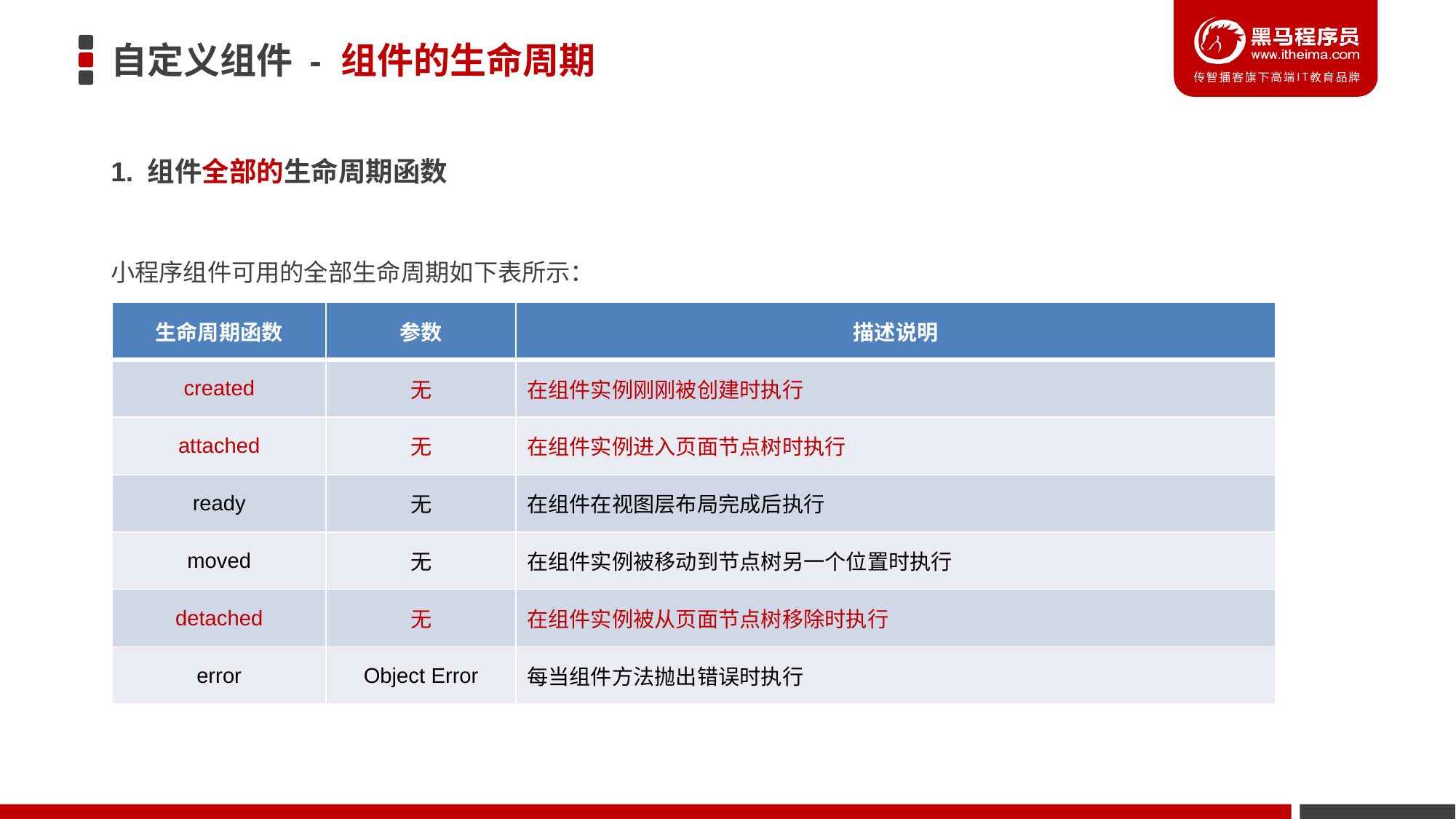

# 自定义组件 - 组件的生命周期
1. 组件全部的生命周期函数
小程序组件可用的全部生命周期如下表所示：
| 生命周期函数 | 参数 | 描述说明 |
| --- | --- | --- |
| created | 无 | 在组件实例刚刚被创建时执行 |
| attached | 无 | 在组件实例进入页面节点树时执行 |
| ready | 无 | 在组件在视图层布局完成后执行 |
| moved | 无 | 在组件实例被移动到节点树另一个位置时执行 |
| detached | 无 | 在组件实例被从页面节点树移除时执行 |
| error | Object Error | 每当组件方法抛出错误时执行 |